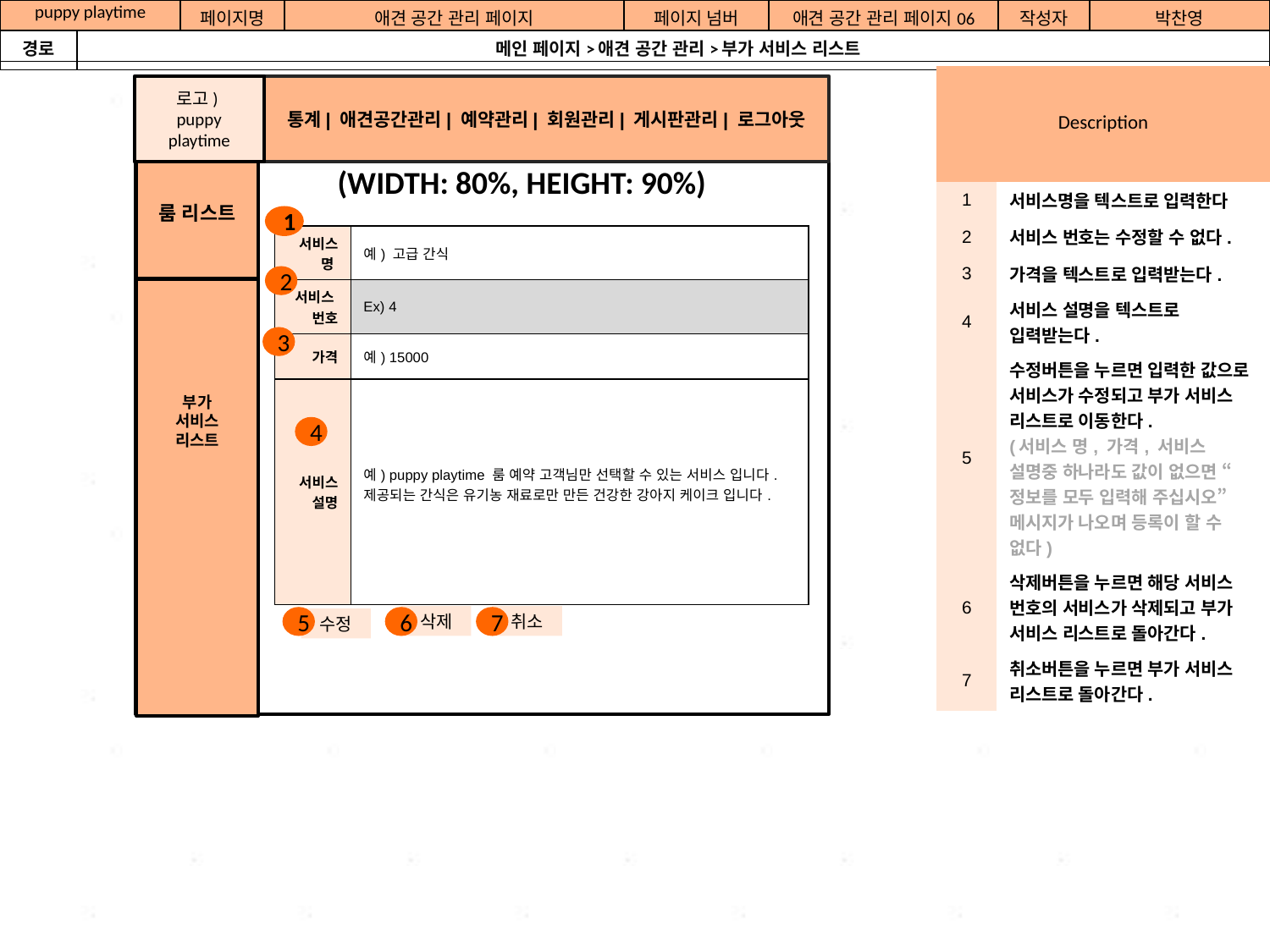

| puppy playtime |  | 페이지명 | 애견 공간 관리 페이지 | 페이지 넘버 | 애견 공간 관리 페이지06 | 작성자 | 박찬영 |
| --- | --- | --- | --- | --- | --- | --- | --- |
| 경로 | 메인 페이지>애견 공간 관리>부가 서비스 리스트 |  |  |  |  |  |  |
공간(오피스) 대여 시스템
| puppy playtime |  | 페이지명 | 문의게시판 페이지 | 페이지 넘버 | 문의게시판 | 작성자 | 허성경 |
| --- | --- | --- | --- | --- | --- | --- | --- |
| 경로 | 메인 페이지 > 고객센터 > 문의게시판 |  |  |  |  |  |  |
| Description |  |
| --- | --- |
| 1 | 서비스명을 텍스트로 입력한다 |
| 2 | 서비스 번호는 수정할 수 없다. |
| 3 | 가격을 텍스트로 입력받는다. |
| 4 | 서비스 설명을 텍스트로 입력받는다. |
| 5 | 수정버튼을 누르면 입력한 값으로 서비스가 수정되고 부가 서비스 리스트로 이동한다. (서비스 명, 가격, 서비스 설명중 하나라도 값이 없으면 “정보를 모두 입력해 주십시오” 메시지가 나오며 등록이 할 수 없다) |
| 6 | 삭제버튼을 누르면 해당 서비스 번호의 서비스가 삭제되고 부가 서비스 리스트로 돌아간다. |
| 7 | 취소버튼을 누르면 부가 서비스 리스트로 돌아간다. |
로고)
puppy
playtime
통계| 애견공간관리| 예약관리| 회원관리| 게시판관리| 로그아웃
룸 리스트
(WIDTH: 80%, HEIGHT: 90%)

부가
서비스
리스트

1
| 서비스 명 | 예) 고급 간식 |
| --- | --- |
| 서비스 번호 | Ex) 4 |
| 가격 | 예) 15000 |
| 서비스 설명 | 예) puppy playtime 룸 예약 고객님만 선택할 수 있는 서비스 입니다. 제공되는 간식은 유기농 재료로만 만든 건강한 강아지 케이크 입니다. |
2
3
4
취소
삭제
7
6
5
수정